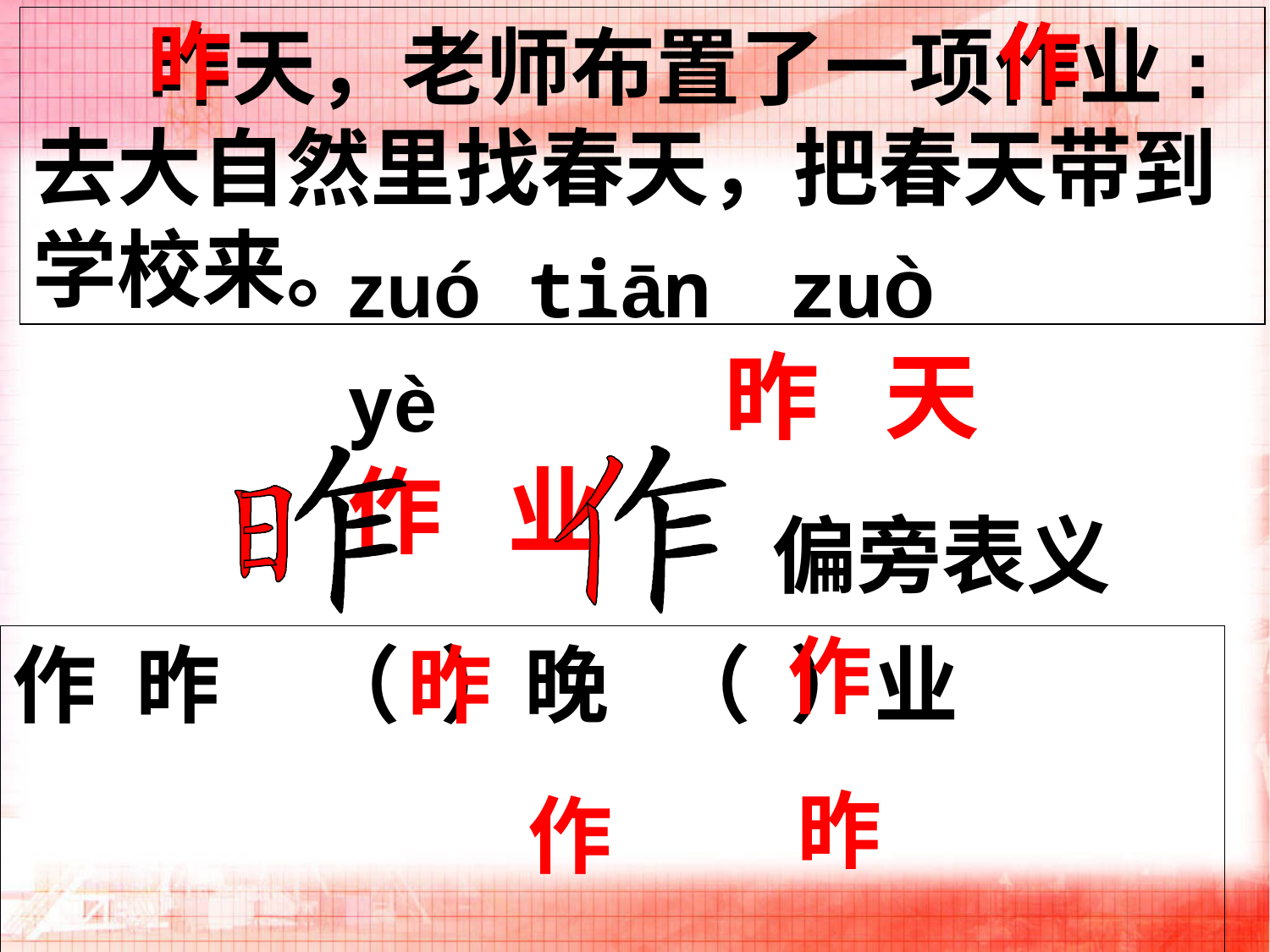

昨
作
     昨天，老师布置了一项作业:去大自然里找春天，把春天带到学校来。
zuó tiān   zuò  yè          昨   天     作   业

偏旁表义
作
作  昨     （  ）晚   （  ）业
                                                                                            工（  ）  （  ）日
昨
昨
作